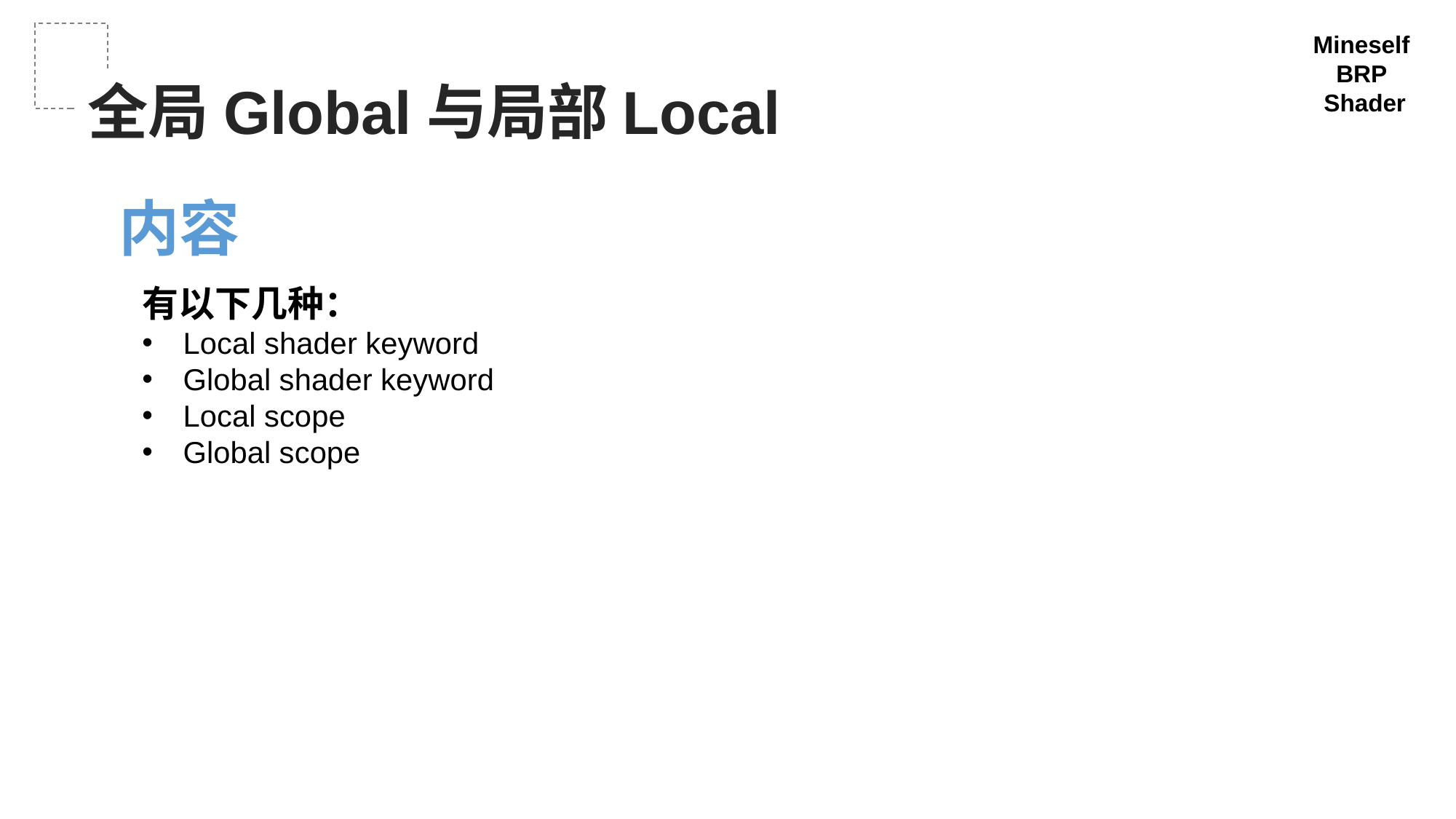

Mineself
BRP
Shader

全局Global与局部Local
内容
有以下几种：
Local shader keyword
Global shader keyword
Local scope
Global scope